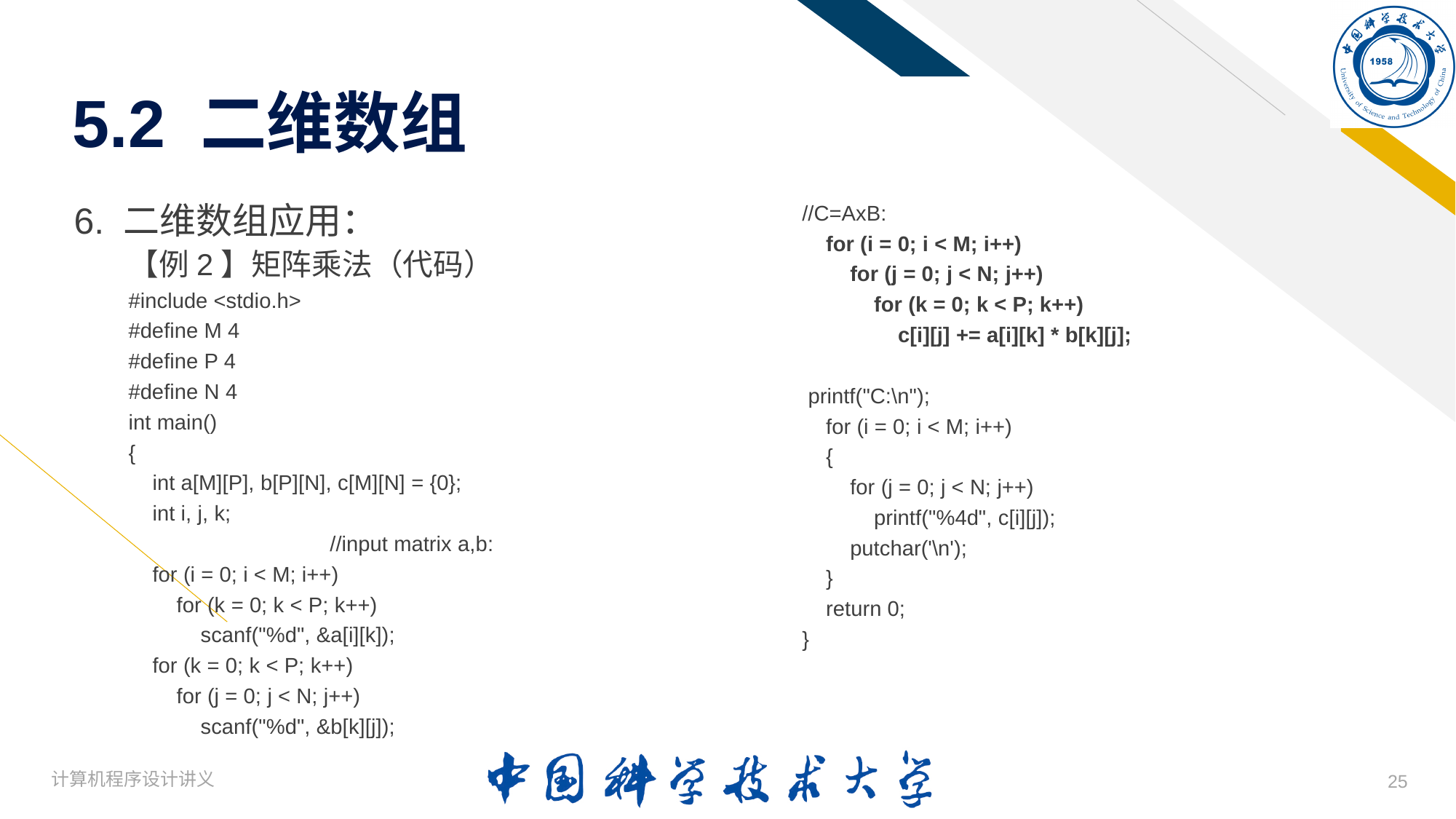

# 5.2 二维数组
6. 二维数组应用：
【例2】矩阵乘法（代码）
#include <stdio.h>
#define M 4
#define P 4
#define N 4
int main()
{
    int a[M][P], b[P][N], c[M][N] = {0};
    int i, j, k;
    //input matrix a,b:
    for (i = 0; i < M; i++)
        for (k = 0; k < P; k++)
            scanf("%d", &a[i][k]);
    for (k = 0; k < P; k++)
        for (j = 0; j < N; j++)
            scanf("%d", &b[k][j]);
//C=AxB:
    for (i = 0; i < M; i++)
        for (j = 0; j < N; j++)
            for (k = 0; k < P; k++)
                c[i][j] += a[i][k] * b[k][j];

 printf("C:\n");
    for (i = 0; i < M; i++)
    {
        for (j = 0; j < N; j++)
            printf("%4d", c[i][j]);
        putchar('\n');
    }
    return 0;
}
计算机程序设计讲义
25